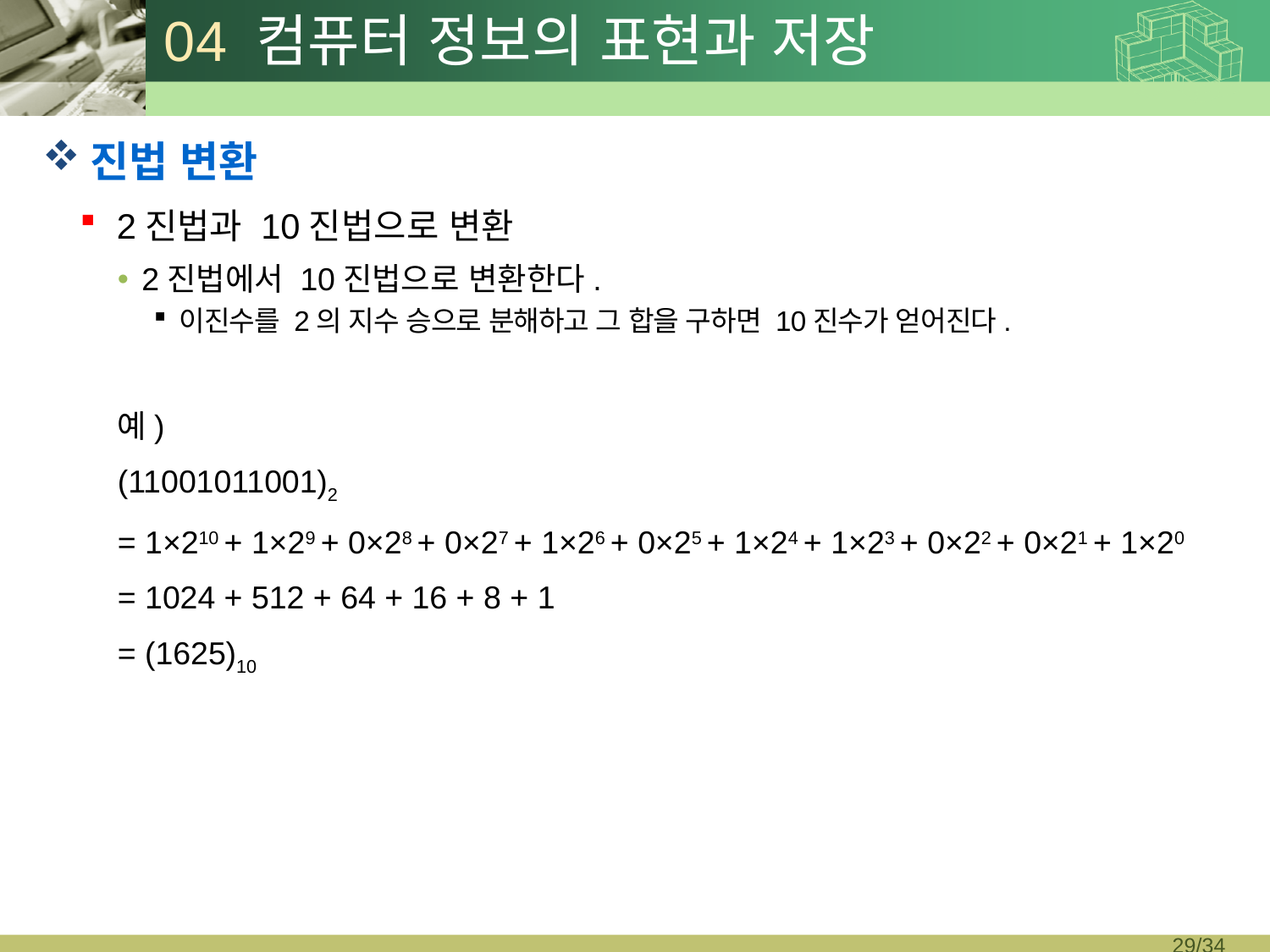

# 04 컴퓨터 정보의 표현과 저장
진법 변환
2진법과 10진법으로 변환
2진법에서 10진법으로 변환한다.
이진수를 2의 지수 승으로 분해하고 그 합을 구하면 10진수가 얻어진다.

예)
(11001011001)2
= 1×210 + 1×29 + 0×28 + 0×27 + 1×26 + 0×25 + 1×24 + 1×23 + 0×22 + 0×21 + 1×20
= 1024 + 512 + 64 + 16 + 8 + 1
= (1625)10